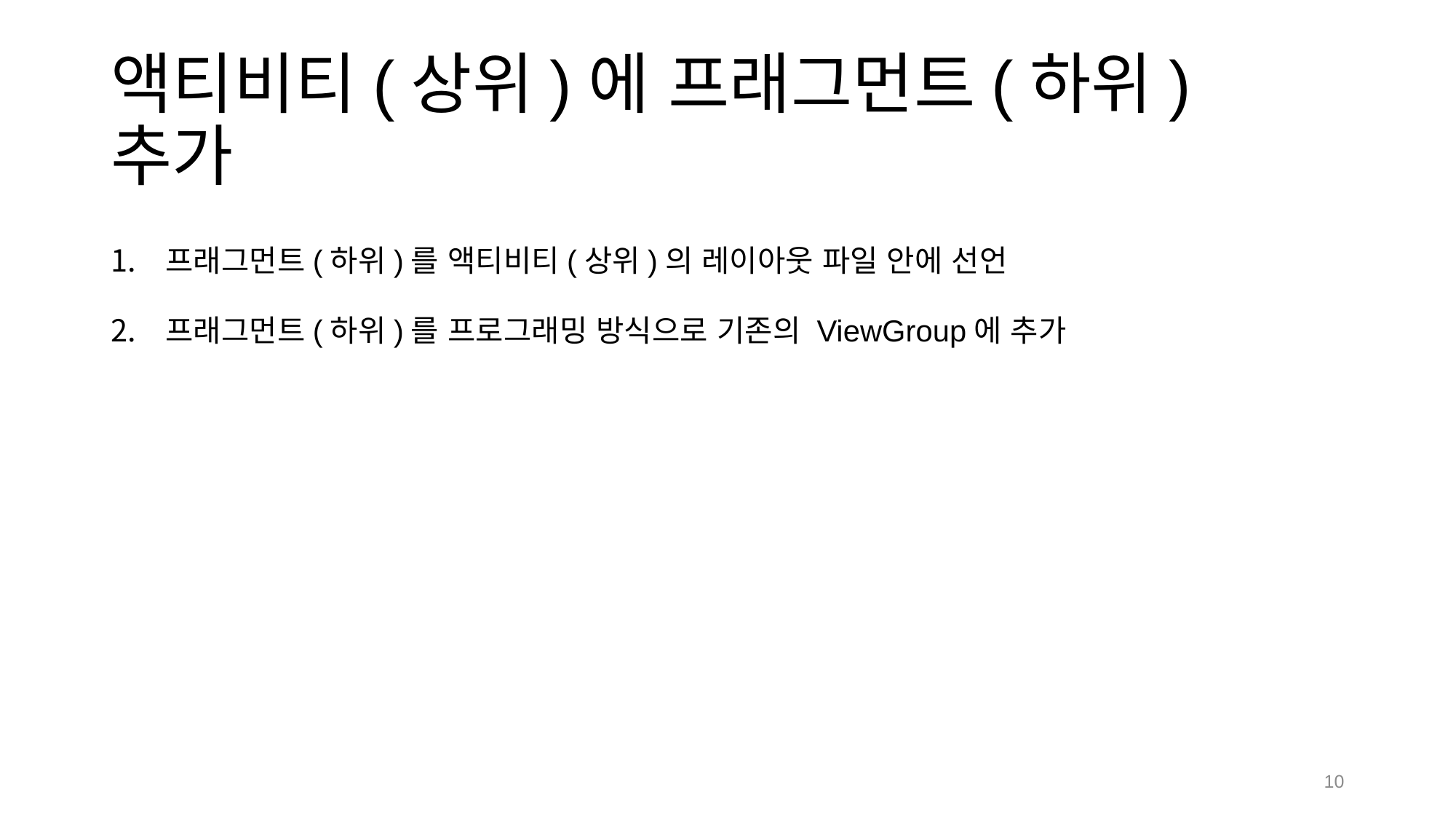

# 액티비티(상위)에 프래그먼트(하위) 추가
프래그먼트(하위)를 액티비티(상위)의 레이아웃 파일 안에 선언
프래그먼트(하위)를 프로그래밍 방식으로 기존의 ViewGroup에 추가
10